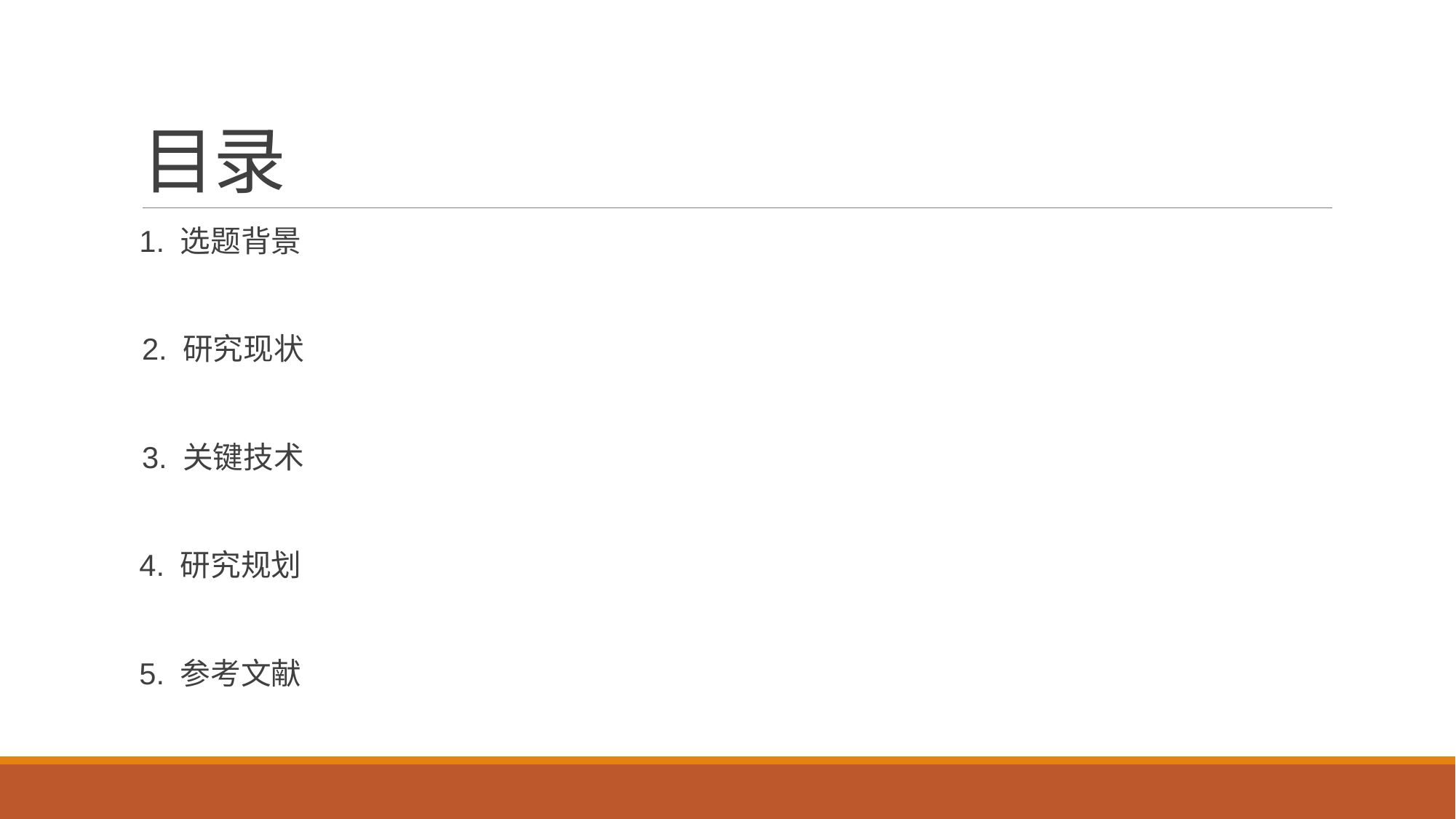

# 目录
 1. 选题背景

2. 研究现状

3. 关键技术

 4. 研究规划

 5. 参考文献